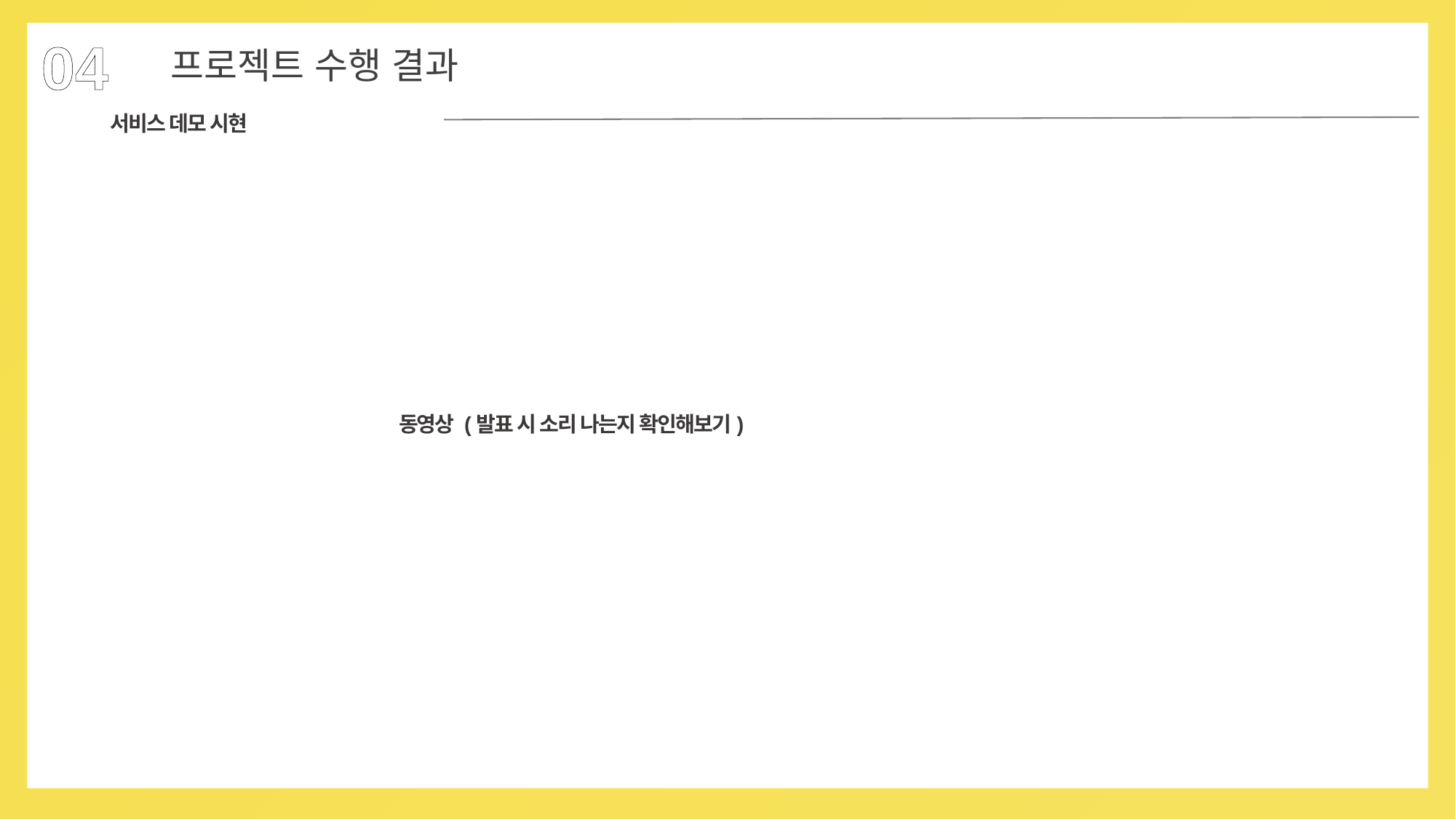

04
프로젝트 수행 결과
서비스 데모 시현
동영상 (발표 시 소리 나는지 확인해보기)